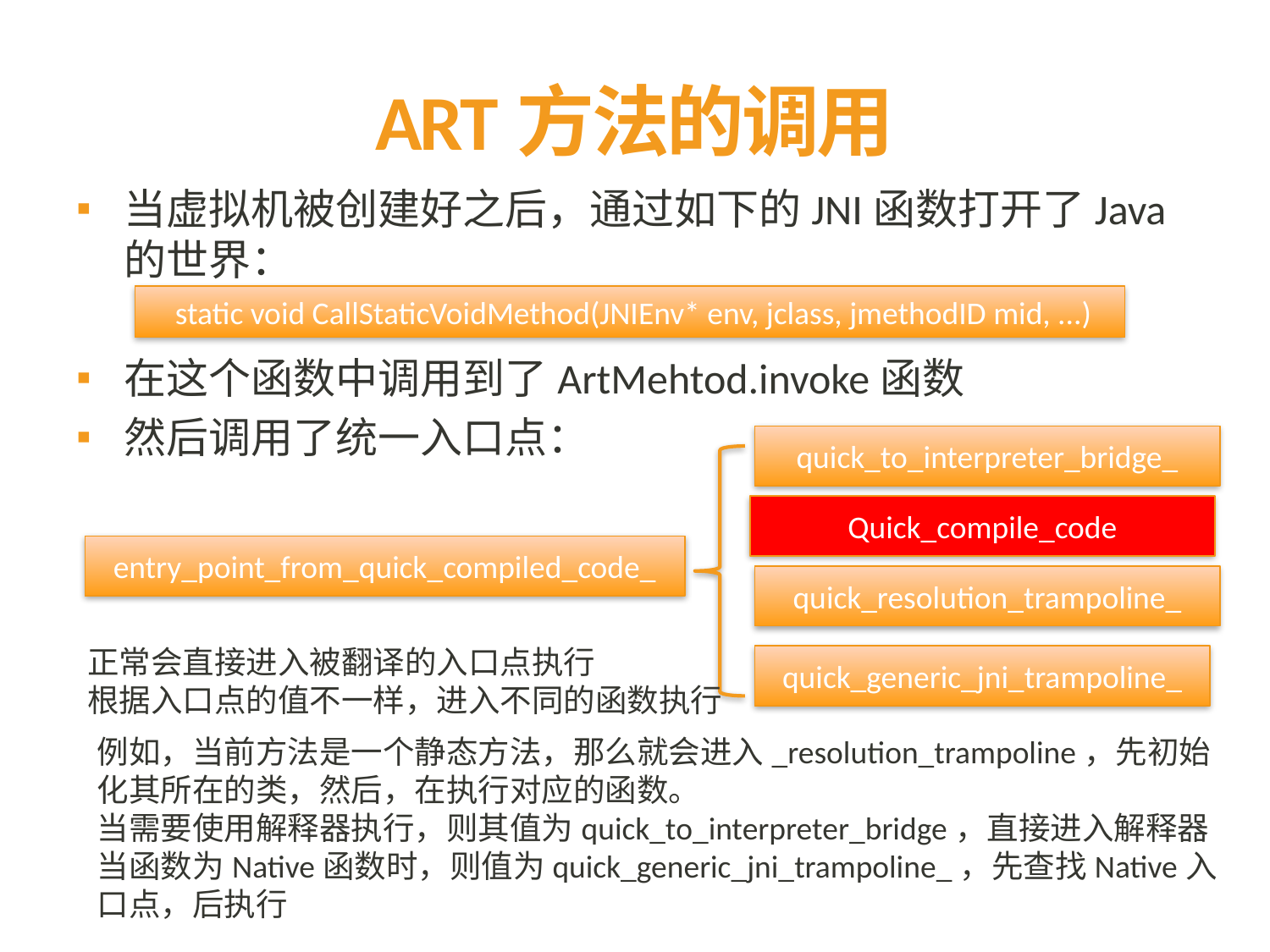

# ART方法的调用
当虚拟机被创建好之后，通过如下的JNI函数打开了Java的世界：

在这个函数中调用到了ArtMehtod.invoke函数
然后调用了统一入口点：
 static void CallStaticVoidMethod(JNIEnv* env, jclass, jmethodID mid, ...)
quick_to_interpreter_bridge_
Quick_compile_code
quick_resolution_trampoline_
quick_generic_jni_trampoline_

entry_point_from_quick_compiled_code_
正常会直接进入被翻译的入口点执行
根据入口点的值不一样，进入不同的函数执行

例如，当前方法是一个静态方法，那么就会进入_resolution_trampoline，先初始化其所在的类，然后，在执行对应的函数。
当需要使用解释器执行，则其值为quick_to_interpreter_bridge，直接进入解释器
当函数为Native函数时，则值为quick_generic_jni_trampoline_，先查找Native入口点，后执行